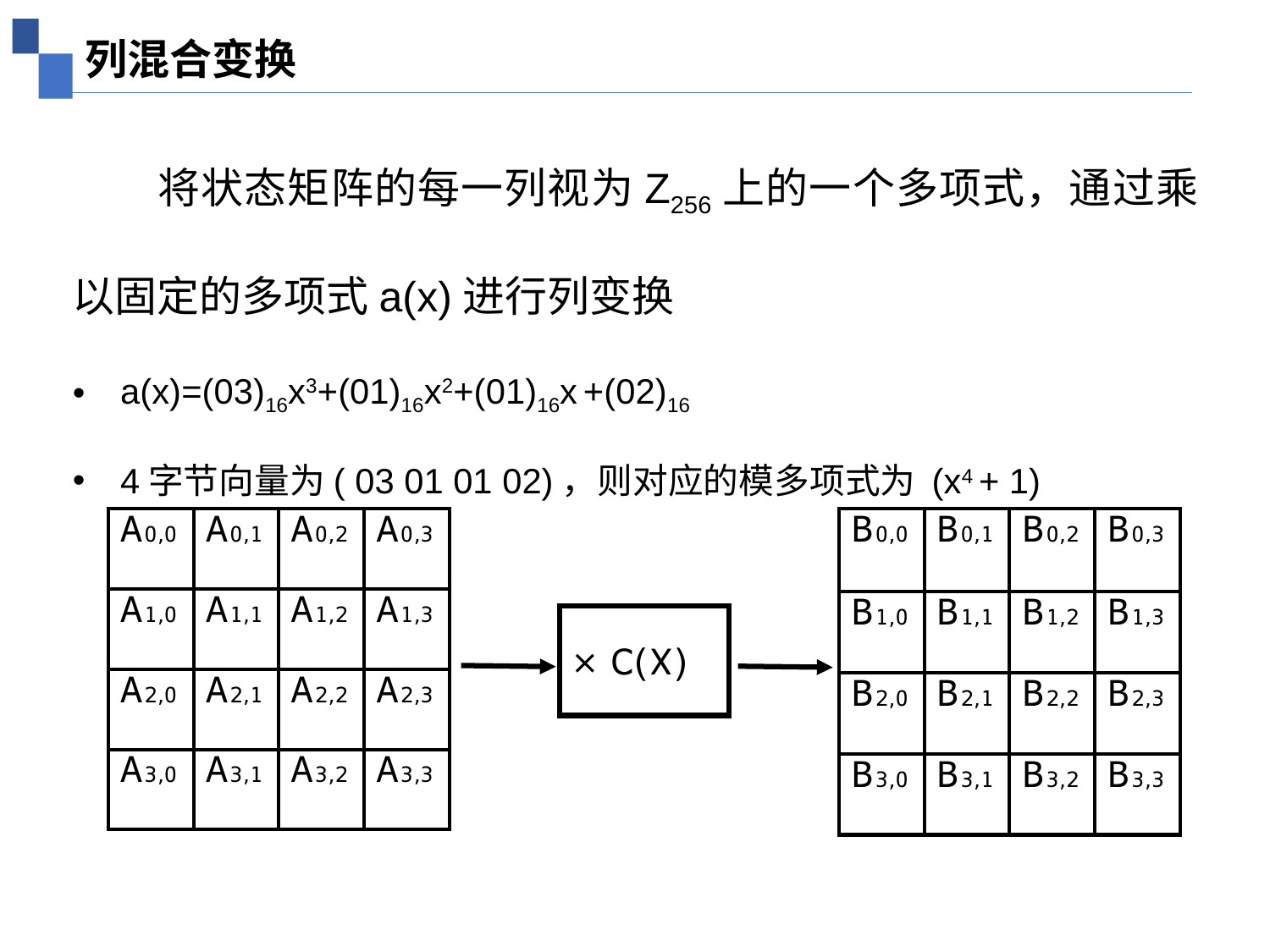

列混合变换
       将状态矩阵的每一列视为Z256上的一个多项式，通过乘以固定的多项式a(x)进行列变换
a(x)=(03)16x3+(01)16x2+(01)16x +(02)16
4字节向量为( 03 01 01 02)，则对应的模多项式为 (x4 + 1)
| A0,0 | A0,1 | A0,2 | A0,3 |
| --- | --- | --- | --- |
| A1,0 | A1,1 | A1,2 | A1,3 |
| A2,0 | A2,1 | A2,2 | A2,3 |
| A3,0 | A3,1 | A3,2 | A3,3 |
| B0,0 | B0,1 | B0,2 | B0,3 |
| --- | --- | --- | --- |
| B1,0 | B1,1 | B1,2 | B1,3 |
| B2,0 | B2,1 | B2,2 | B2,3 |
| B3,0 | B3,1 | B3,2 | B3,3 |
× C(X)